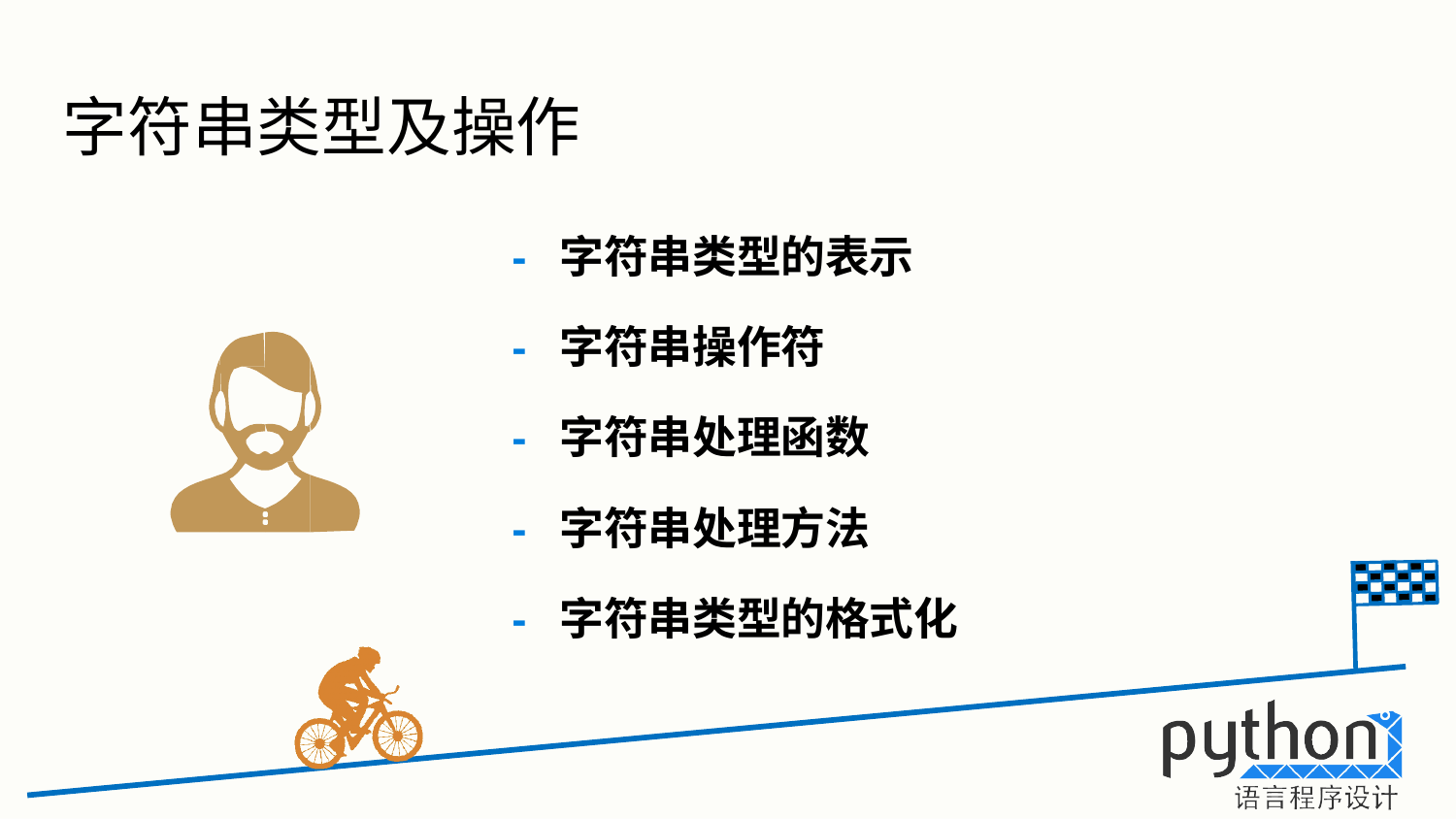

# 字符串类型及操作
-	字符串类型的表示
-	字符串操作符
-	字符串处理函数
-	字符串处理方法
-	字符串类型的格式化